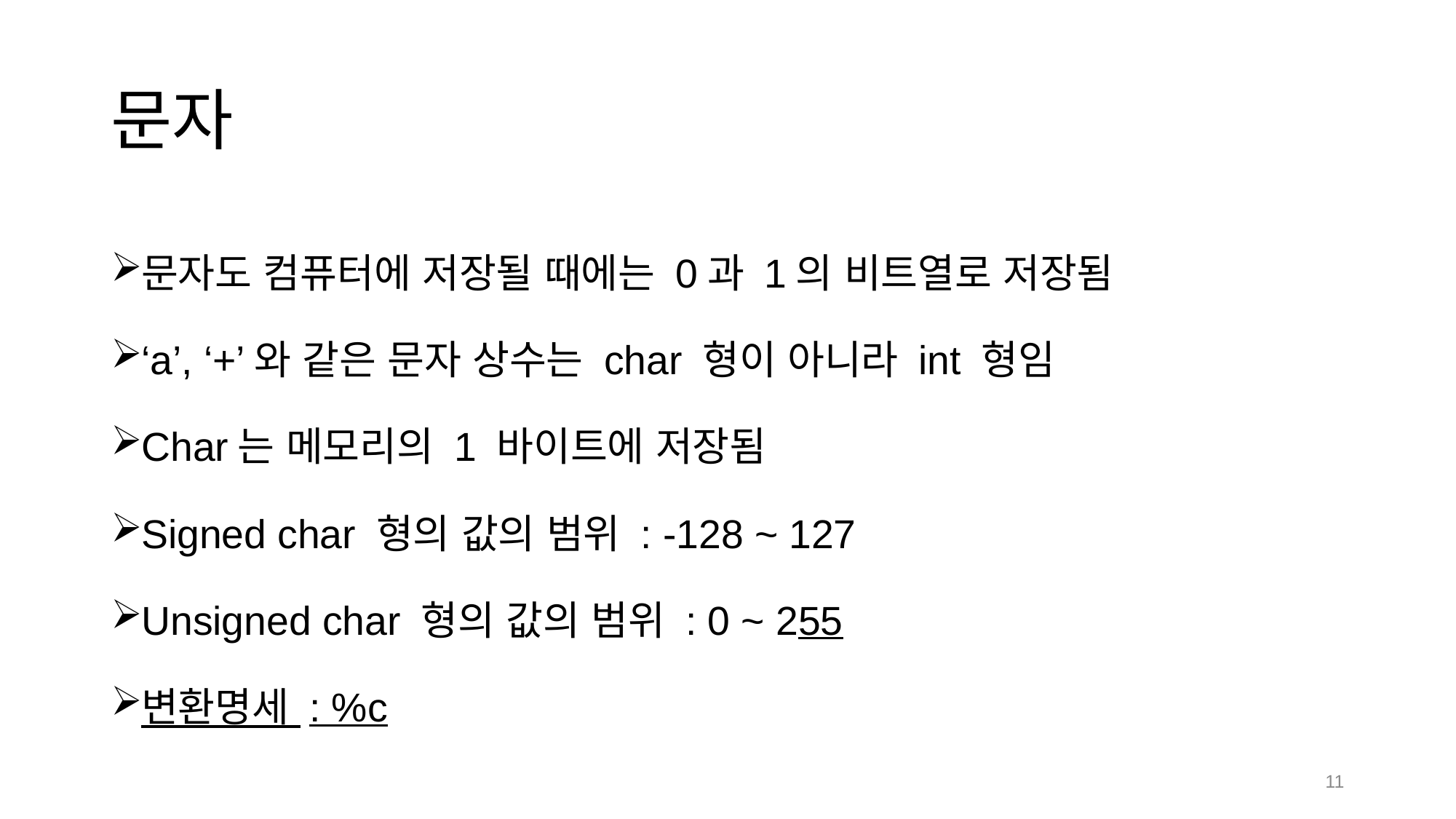

# 문자
문자도 컴퓨터에 저장될 때에는 0과 1의 비트열로 저장됨
‘a’, ‘+’와 같은 문자 상수는 char 형이 아니라 int 형임
Char는 메모리의 1 바이트에 저장됨
Signed char 형의 값의 범위 : -128 ~ 127
Unsigned char 형의 값의 범위 : 0 ~ 255
변환명세 : %c
11